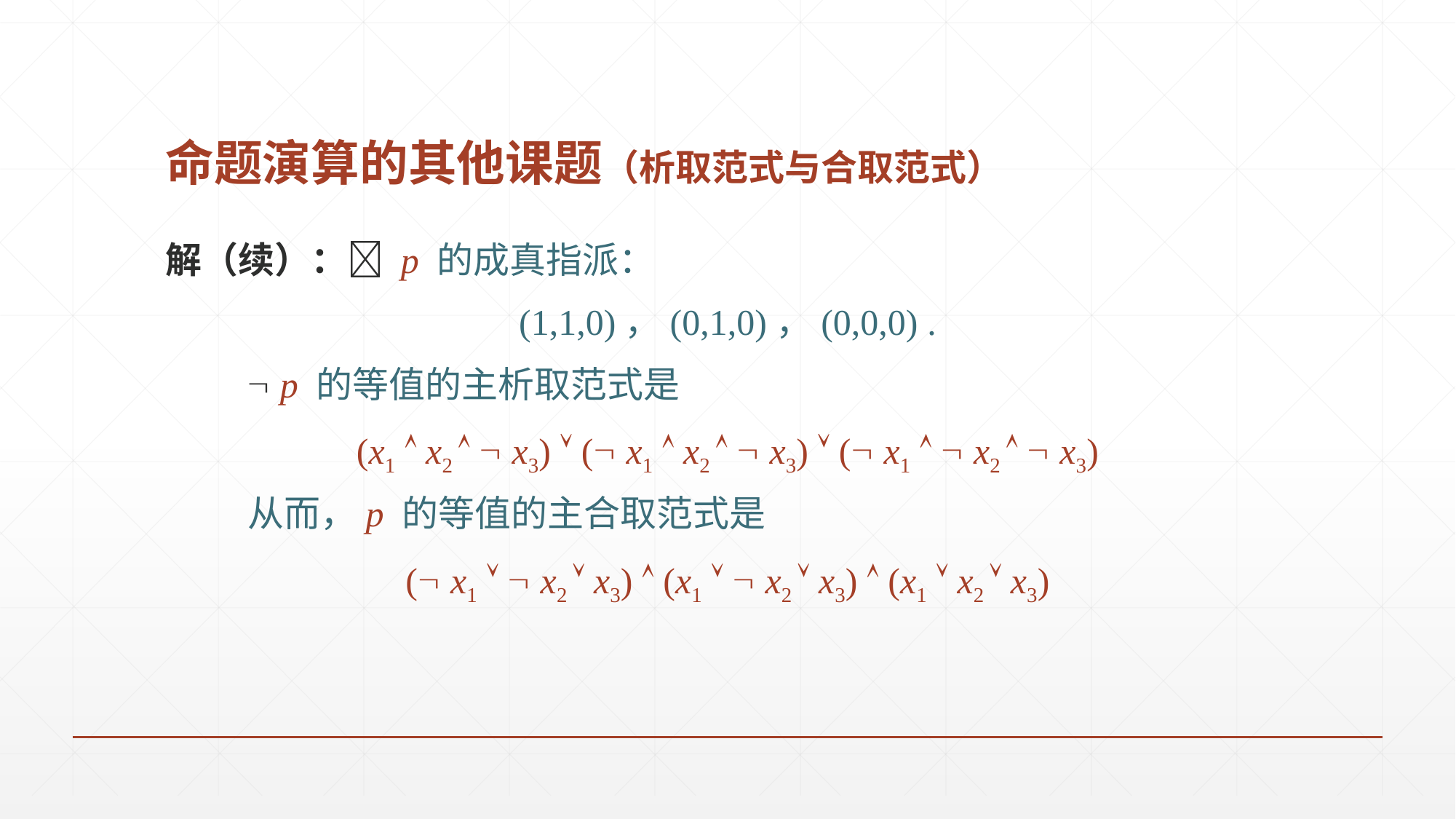

# 命题演算的其他课题（析取范式与合取范式）
解（续）：¬ p 的成真指派：
(1,1,0)，(0,1,0)，(0,0,0) .
         ¬ p 的等值的主析取范式是
(x1 ∧ x2 ∧ ¬ x3) ∨ (¬ x1 ∧ x2 ∧ ¬ x3) ∨ (¬ x1 ∧ ¬ x2 ∧ ¬ x3)
         从而，p 的等值的主合取范式是
(¬ x1 ∨ ¬ x2 ∨ x3) ∧ (x1 ∨ ¬ x2 ∨ x3) ∧ (x1 ∨ x2 ∨ x3)